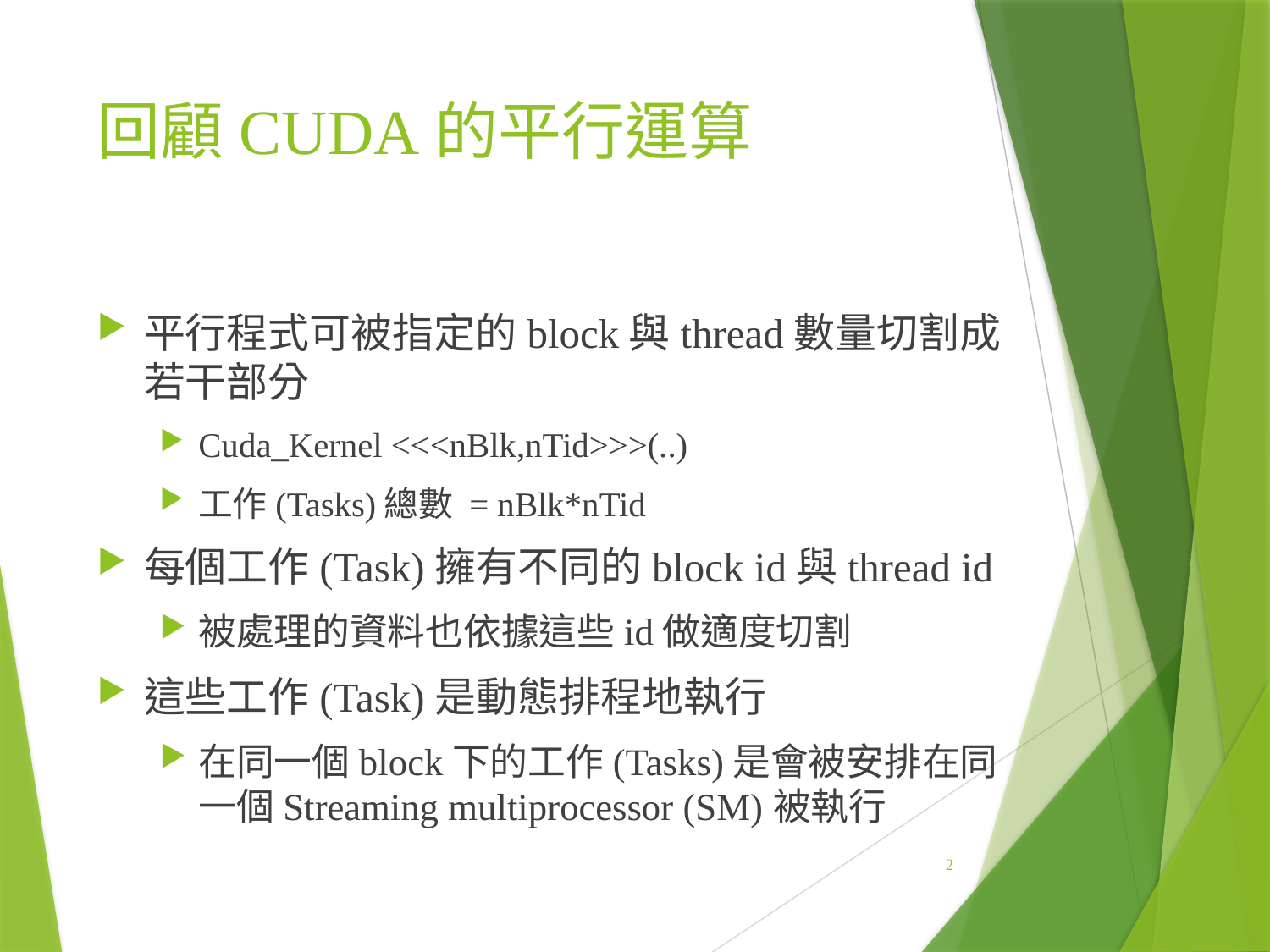

# 回顧CUDA的平行運算
平行程式可被指定的block與thread數量切割成若干部分
Cuda_Kernel <<<nBlk,nTid>>>(..)
工作(Tasks)總數 = nBlk*nTid
每個工作(Task)擁有不同的block id與thread id
被處理的資料也依據這些id做適度切割
這些工作(Task)是動態排程地執行
在同一個block下的工作(Tasks)是會被安排在同一個Streaming multiprocessor (SM)被執行

2